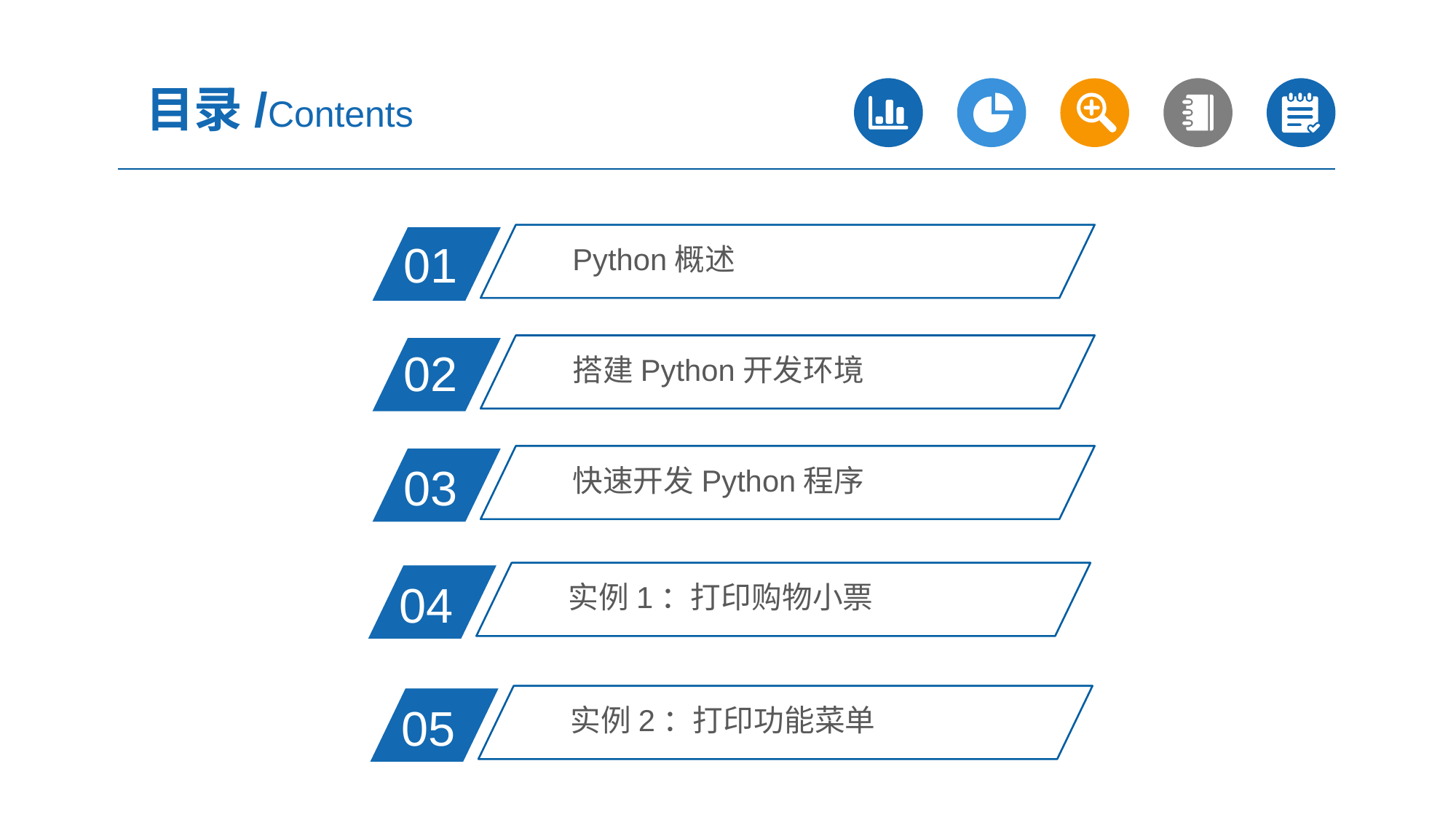

目录/Contents

Python概述

01

搭建Python开发环境
02

快速开发Python程序

03

实例1：打印购物小票

04

实例2：打印功能菜单

05